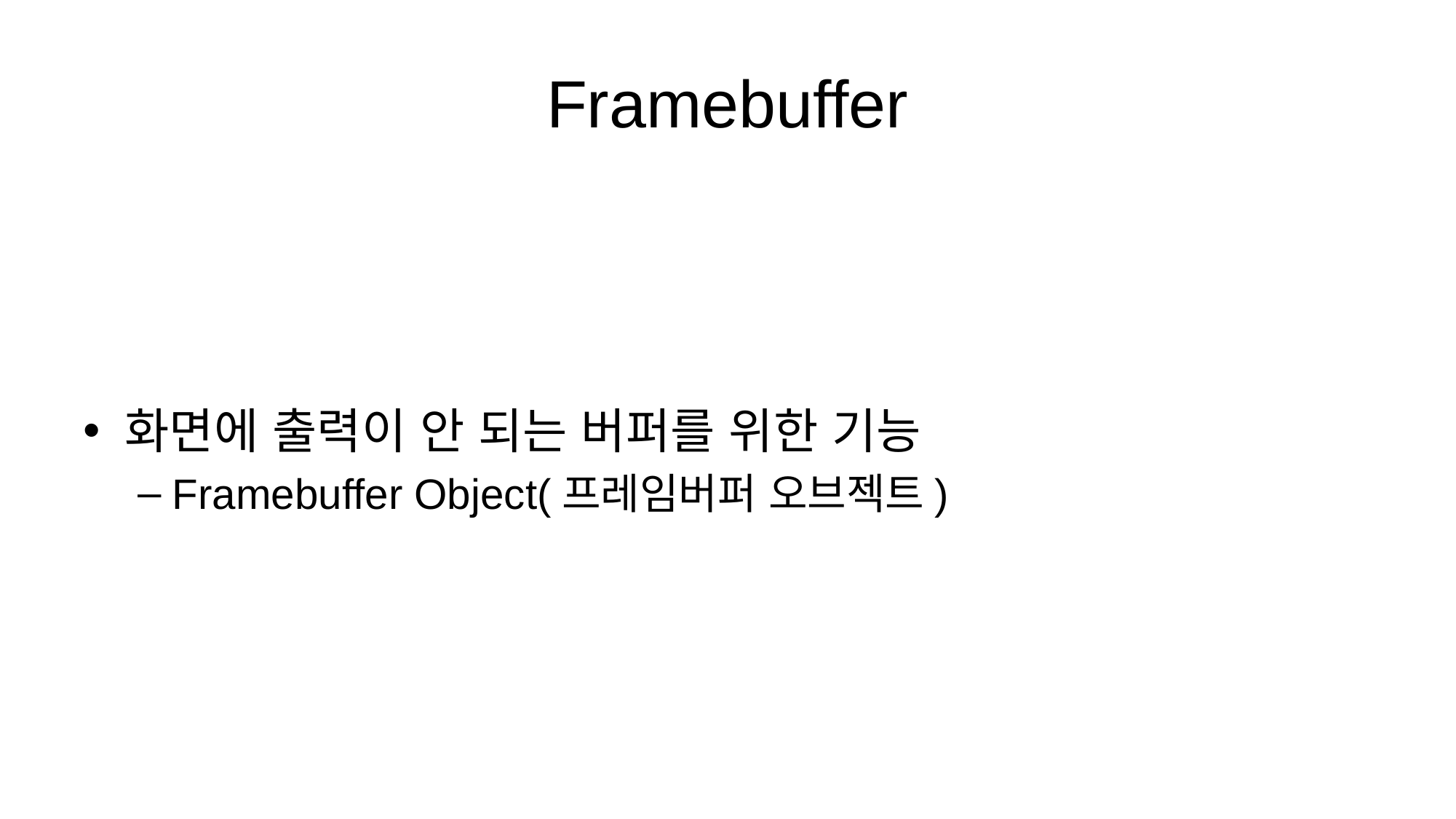

# Framebuffer

화면에 출력이 안 되는 버퍼를 위한 기능
Framebuffer Object(프레임버퍼 오브젝트)